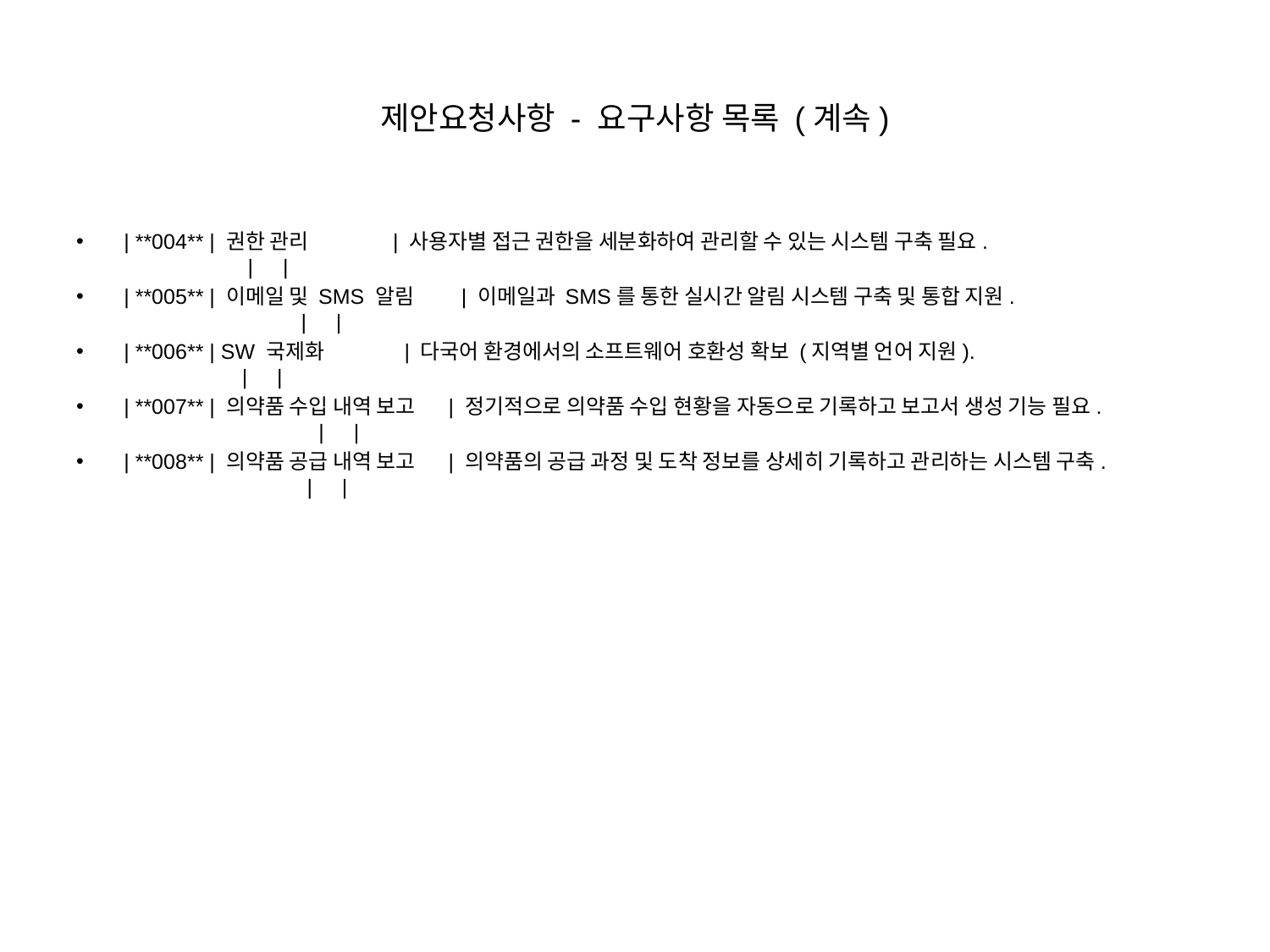

# 제안요청사항 - 요구사항 목록 (계속)
| **004** | 권한 관리                 | 사용자별 접근 권한을 세분화하여 관리할 수 있는 시스템 구축 필요.                                                        |     |
| **005** | 이메일 및 SMS 알림         | 이메일과 SMS를 통한 실시간 알림 시스템 구축 및 통합 지원.                                                             |     |
| **006** | SW 국제화                | 다국어 환경에서의 소프트웨어 호환성 확보 (지역별 언어 지원).                                                         |     |
| **007** | 의약품 수입 내역 보고      | 정기적으로 의약품 수입 현황을 자동으로 기록하고 보고서 생성 기능 필요.                                                 |     |
| **008** | 의약품 공급 내역 보고      | 의약품의 공급 과정 및 도착 정보를 상세히 기록하고 관리하는 시스템 구축.                                              |     |